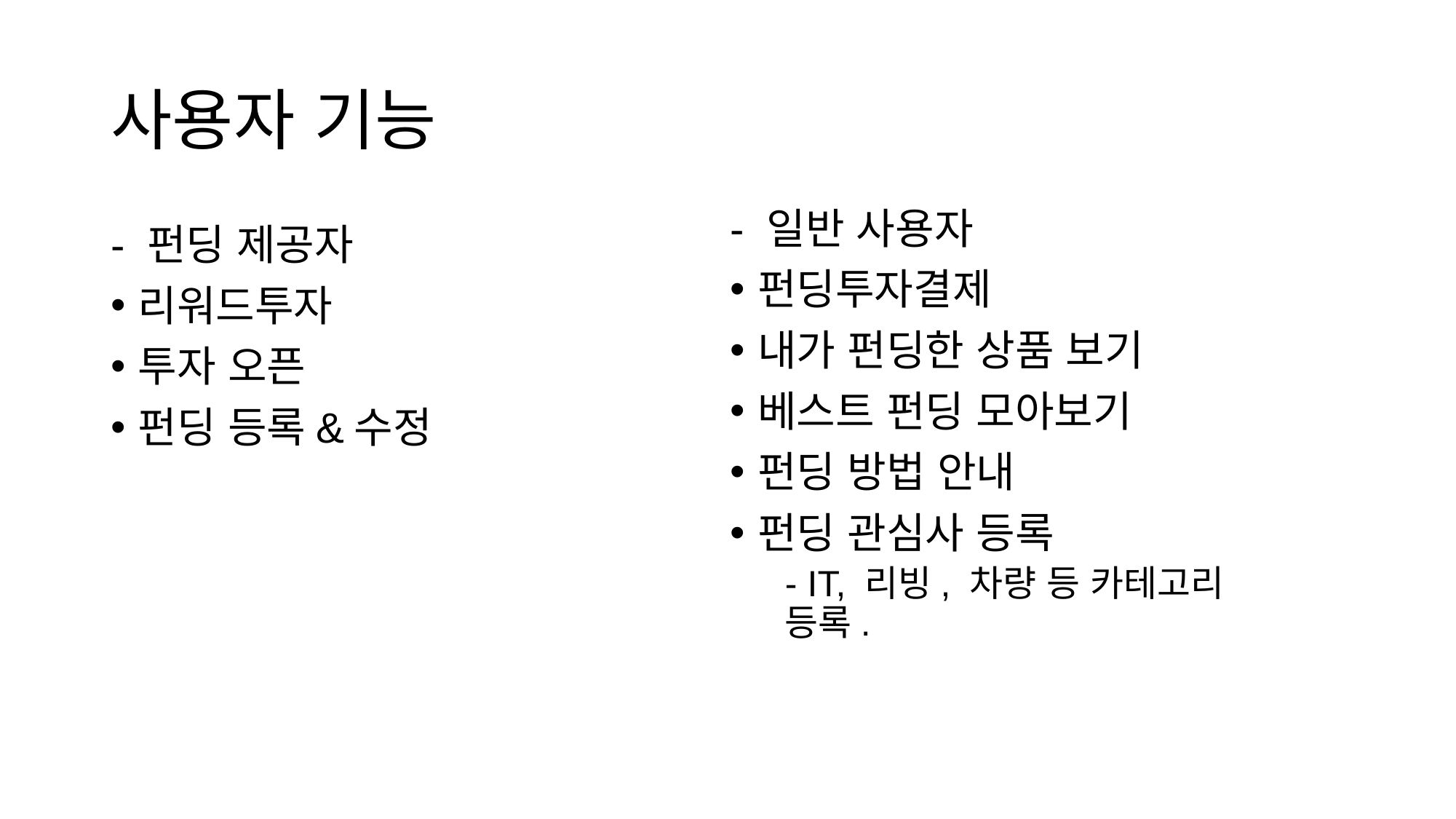

# 사용자 기능
- 일반 사용자
펀딩투자결제
내가 펀딩한 상품 보기
베스트 펀딩 모아보기
펀딩 방법 안내
펀딩 관심사 등록
- IT, 리빙, 차량 등 카테고리 등록.

- 펀딩 제공자
리워드투자
투자 오픈
펀딩 등록&수정